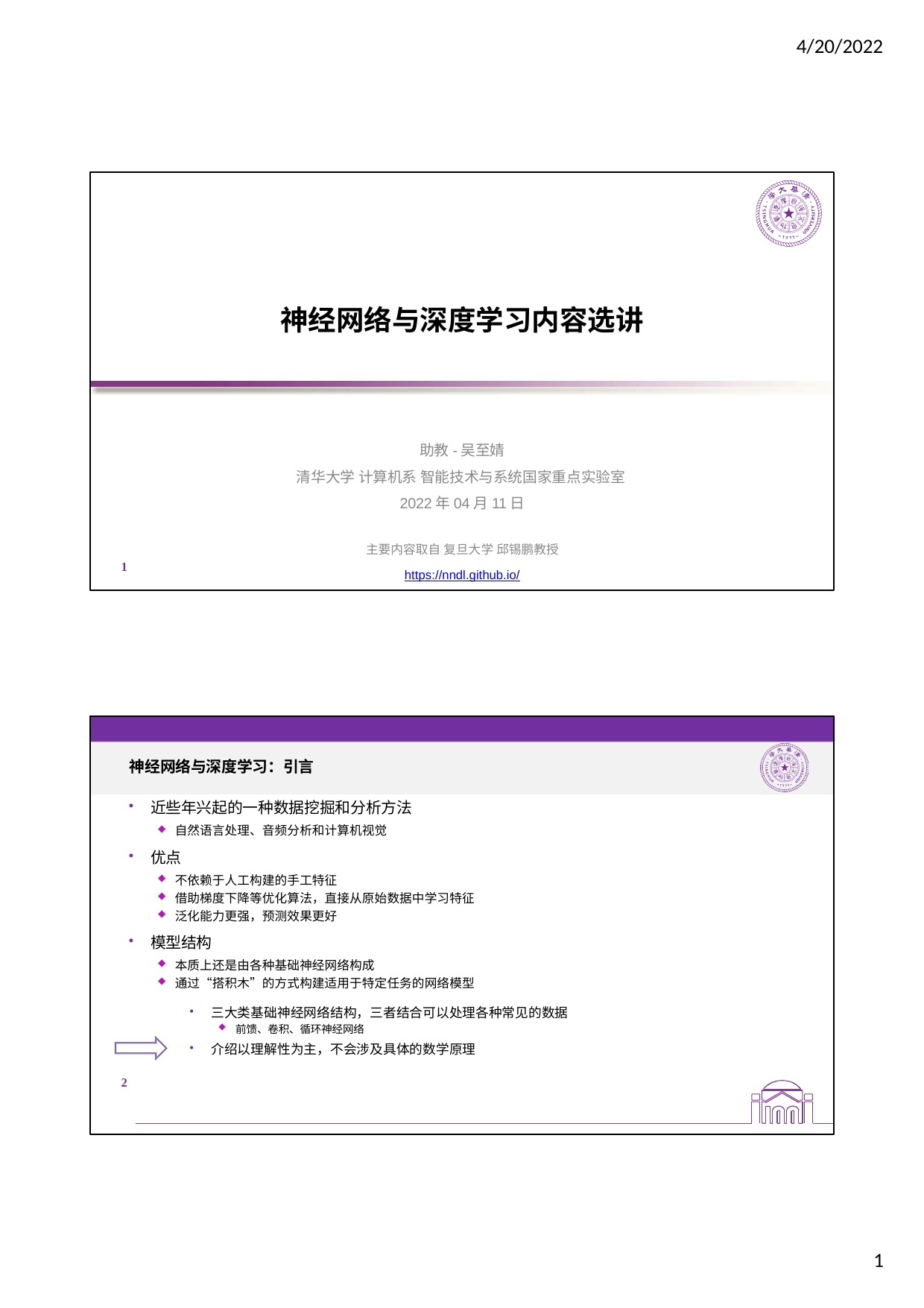

4/20/2022

神经网络与深度学习内容选讲

助教-吴至婧
清华大学 计算机系 智能技术与系统国家重点实验室  2022年04月11日
主要内容取自 复旦大学 邱锡鹏教授
https://nndl.github.io/
1

神经网络与深度学习：引言

近些年兴起的一种数据挖掘和分析方法
自然语言处理、音频分析和计算机视觉
优点
不依赖于人工构建的手工特征
借助梯度下降等优化算法，直接从原始数据中学习特征
泛化能力更强，预测效果更好
模型结构
本质上还是由各种基础神经网络构成
通过“搭积木”的方式构建适用于特定任务的网络模型

三大类基础神经网络结构，三者结合可以处理各种常见的数据
前馈、卷积、循环神经网络
介绍以理解性为主，不会涉及具体的数学原理

2

1